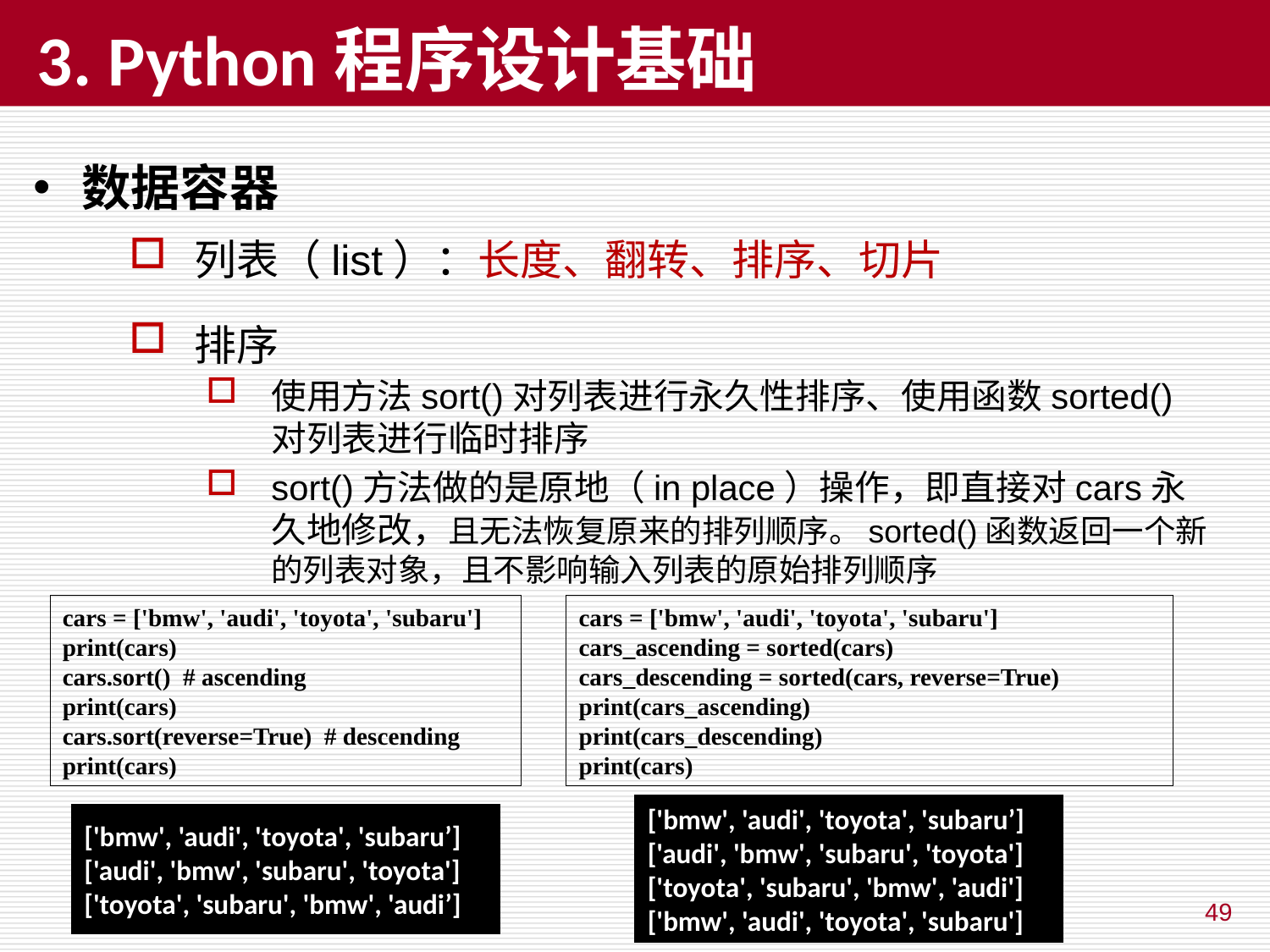

# 3. Python程序设计基础
数据容器
列表（list）：长度、翻转、排序、切片

排序
使用方法sort()对列表进行永久性排序、使用函数sorted()对列表进行临时排序
sort()方法做的是原地（in place）操作，即直接对cars永久地修改，且无法恢复原来的排列顺序。sorted()函数返回一个新的列表对象，且不影响输入列表的原始排列顺序
cars = ['bmw', 'audi', 'toyota', 'subaru']
print(cars)
cars.sort()  # ascending
print(cars)
cars.sort(reverse=True)  # descending
print(cars)
cars = ['bmw', 'audi', 'toyota', 'subaru']
cars_ascending = sorted(cars)
cars_descending = sorted(cars, reverse=True)
print(cars_ascending)
print(cars_descending)
print(cars)
['bmw', 'audi', 'toyota', 'subaru’]
['audi', 'bmw', 'subaru', 'toyota']
['toyota', 'subaru', 'bmw', 'audi']
['bmw', 'audi', 'toyota', 'subaru']
['bmw', 'audi', 'toyota', 'subaru’]
['audi', 'bmw', 'subaru', 'toyota']
['toyota', 'subaru', 'bmw', 'audi’]
49